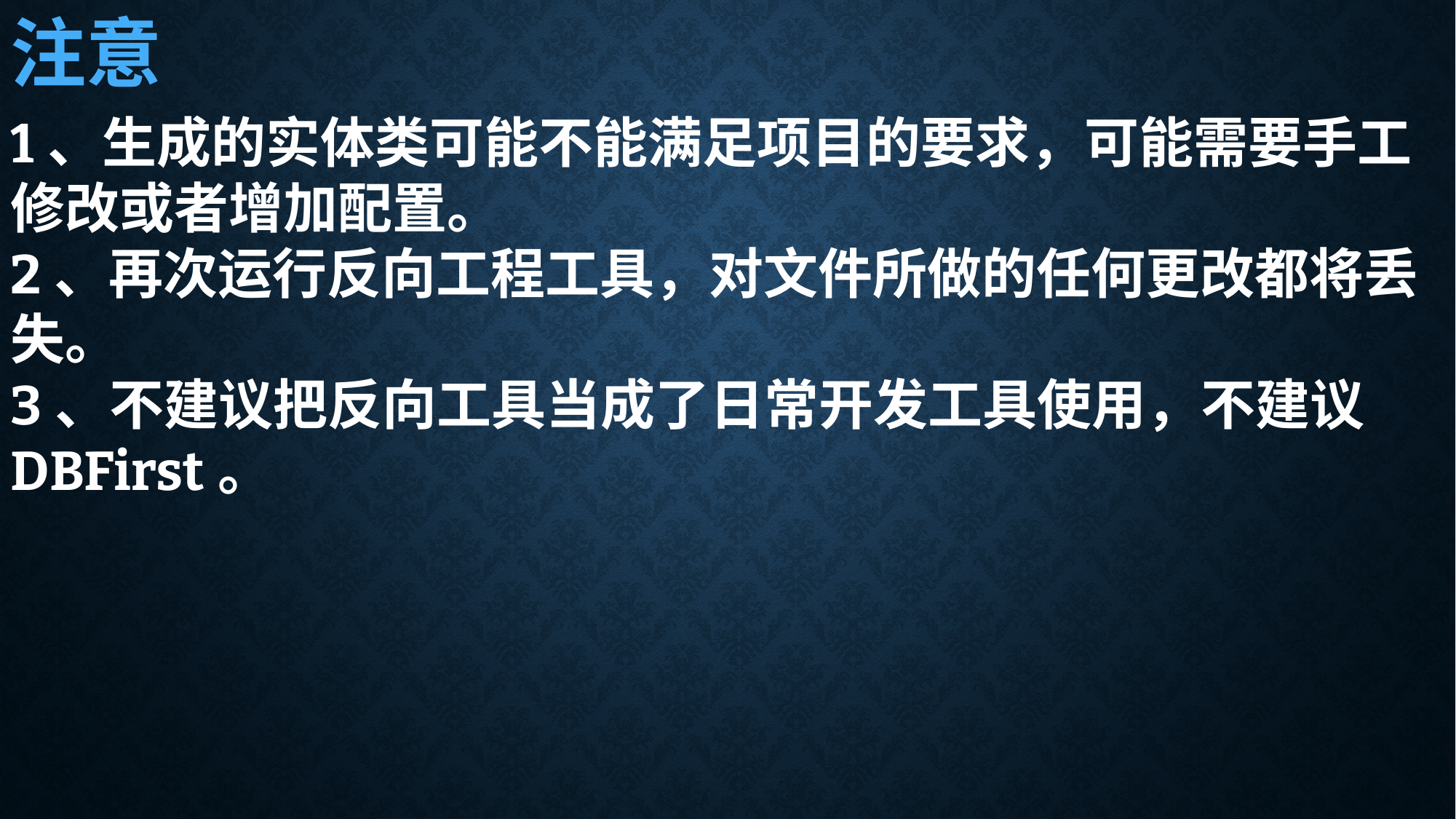

注意
1、生成的实体类可能不能满足项目的要求，可能需要手工修改或者增加配置。
2、再次运行反向工程工具，对文件所做的任何更改都将丢失。
3、不建议把反向工具当成了日常开发工具使用，不建议DBFirst。